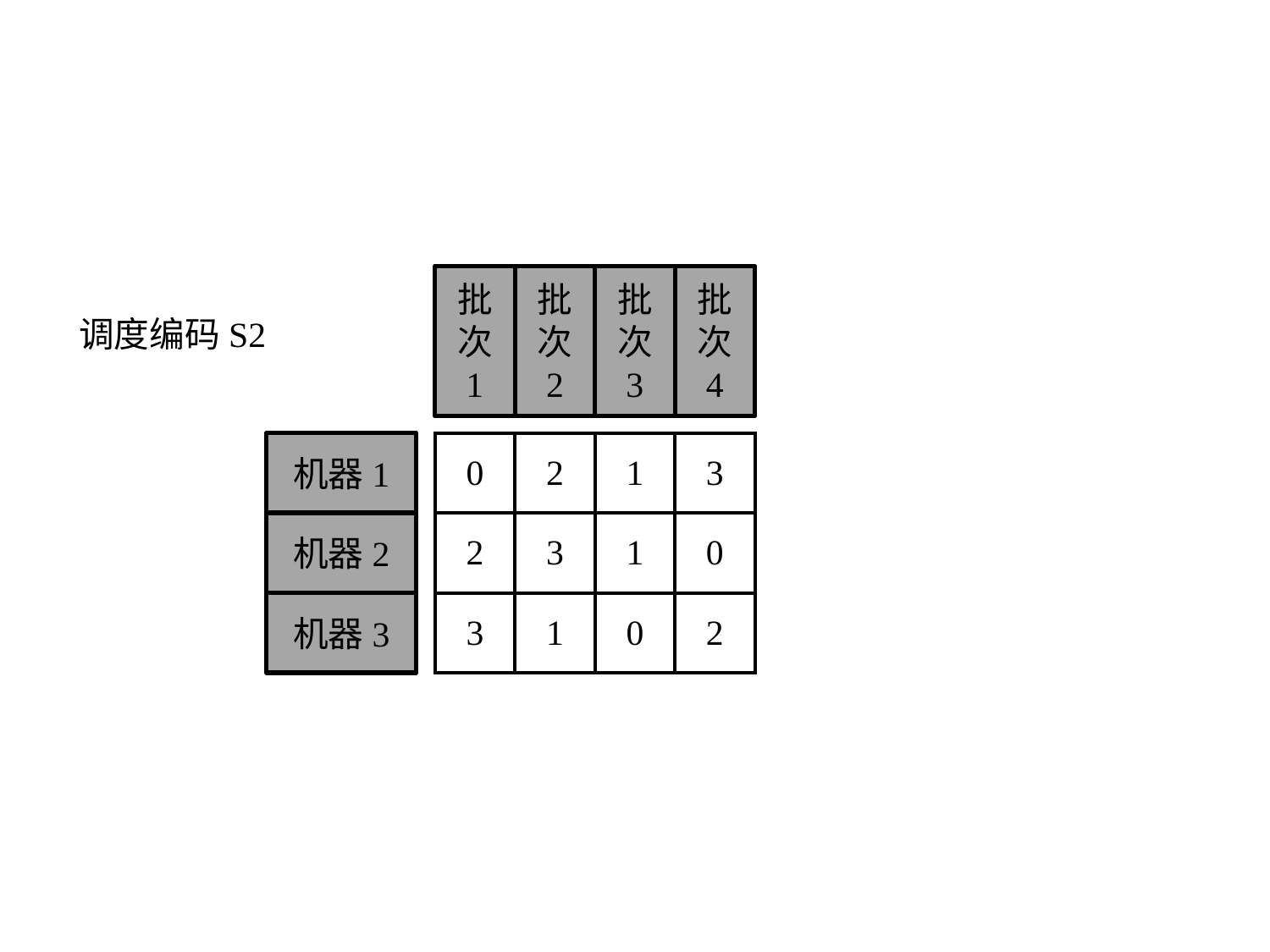

批次
1
批次
2
批次
3
批次
4
调度编码S2
机器1
| 0 | 2 | 1 | 3 |
| --- | --- | --- | --- |
| 2 | 3 | 1 | 0 |
| 3 | 1 | 0 | 2 |
机器2
机器3